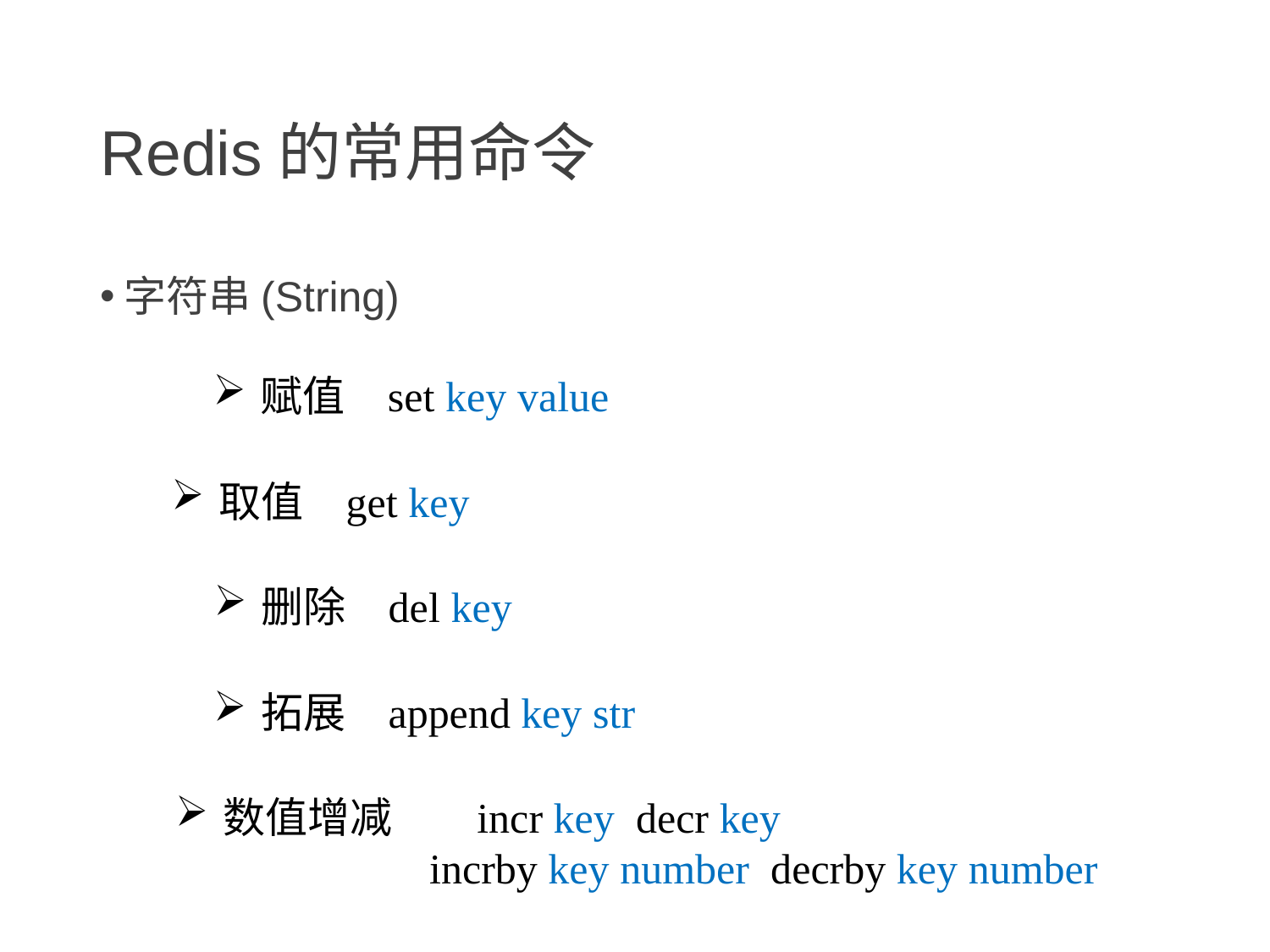

# Redis的常用命令
字符串(String)
赋值	set key value
取值	get key
删除	del key
拓展	append key str
数值增减	incr key  decr key
incrby key number  decrby key number